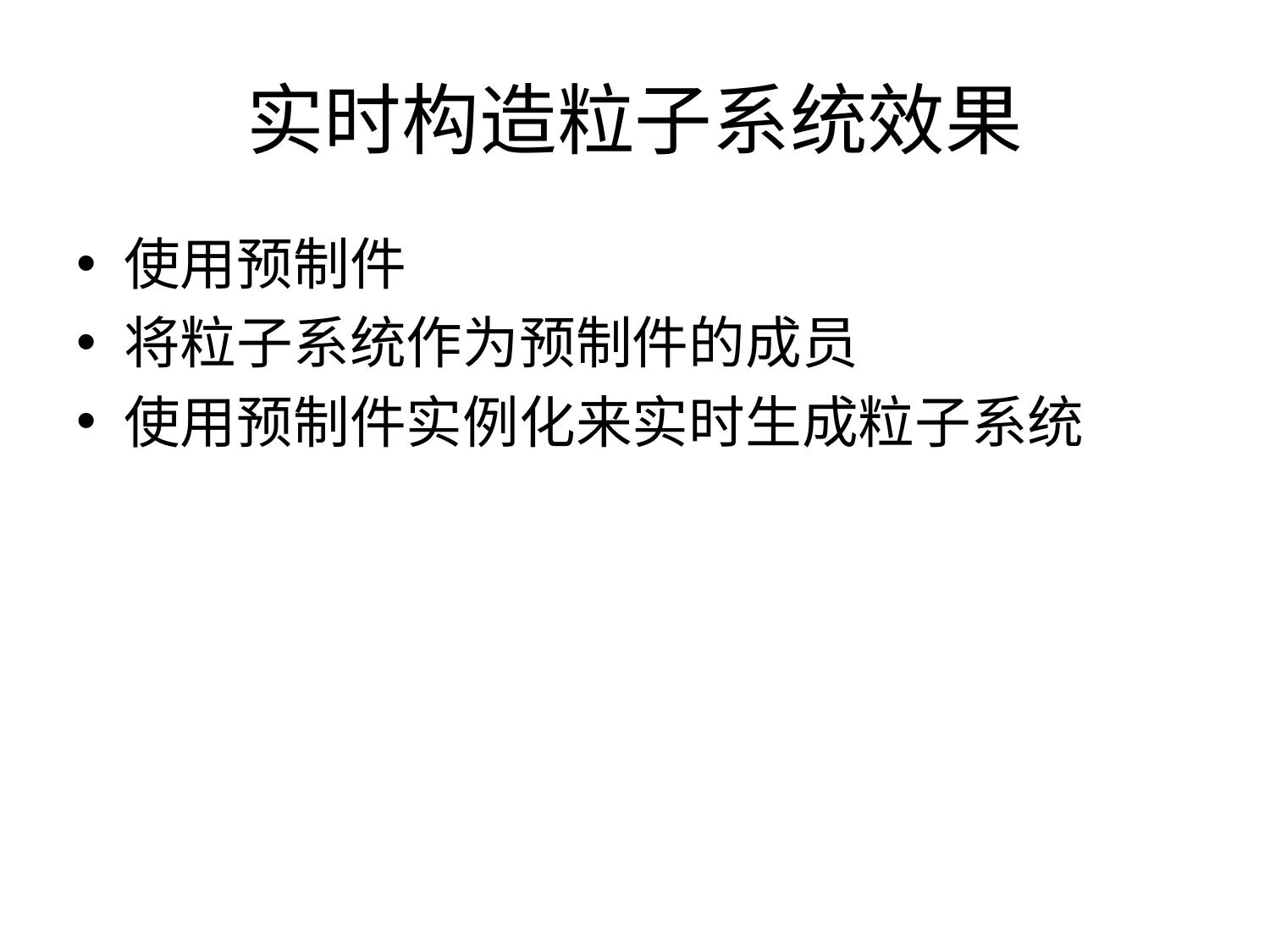

# 实时构造粒子系统效果
使用预制件
将粒子系统作为预制件的成员
使用预制件实例化来实时生成粒子系统